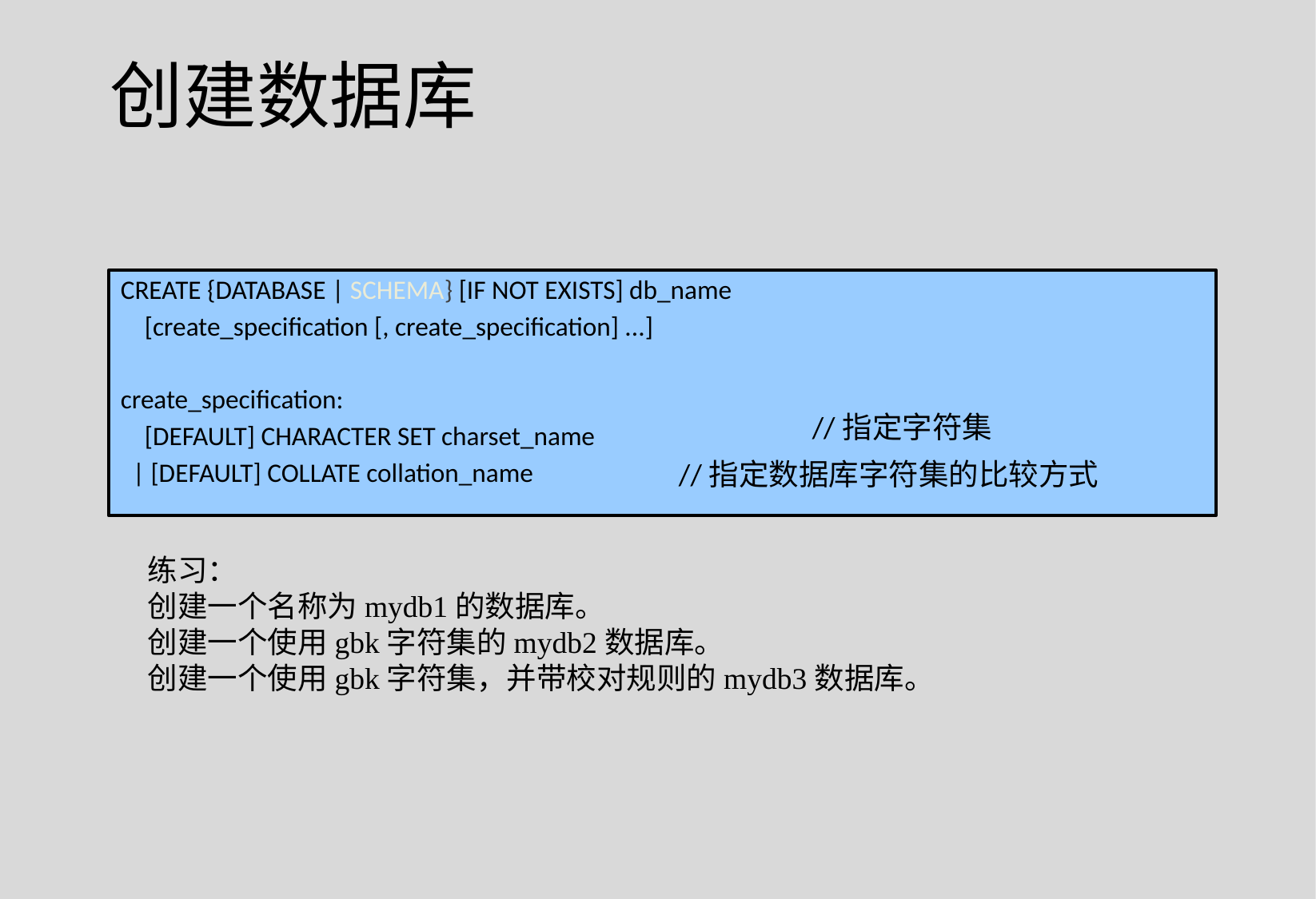

创建数据库
CREATE {DATABASE | SCHEMA} [IF NOT EXISTS] db_name
    [create_specification [, create_specification] ...]

create_specification:
    [DEFAULT] CHARACTER SET charset_name
  | [DEFAULT] COLLATE collation_name
//指定字符集
//指定数据库字符集的比较方式
练习：
创建一个名称为mydb1的数据库。
创建一个使用gbk字符集的mydb2数据库。
创建一个使用gbk字符集，并带校对规则的mydb3数据库。